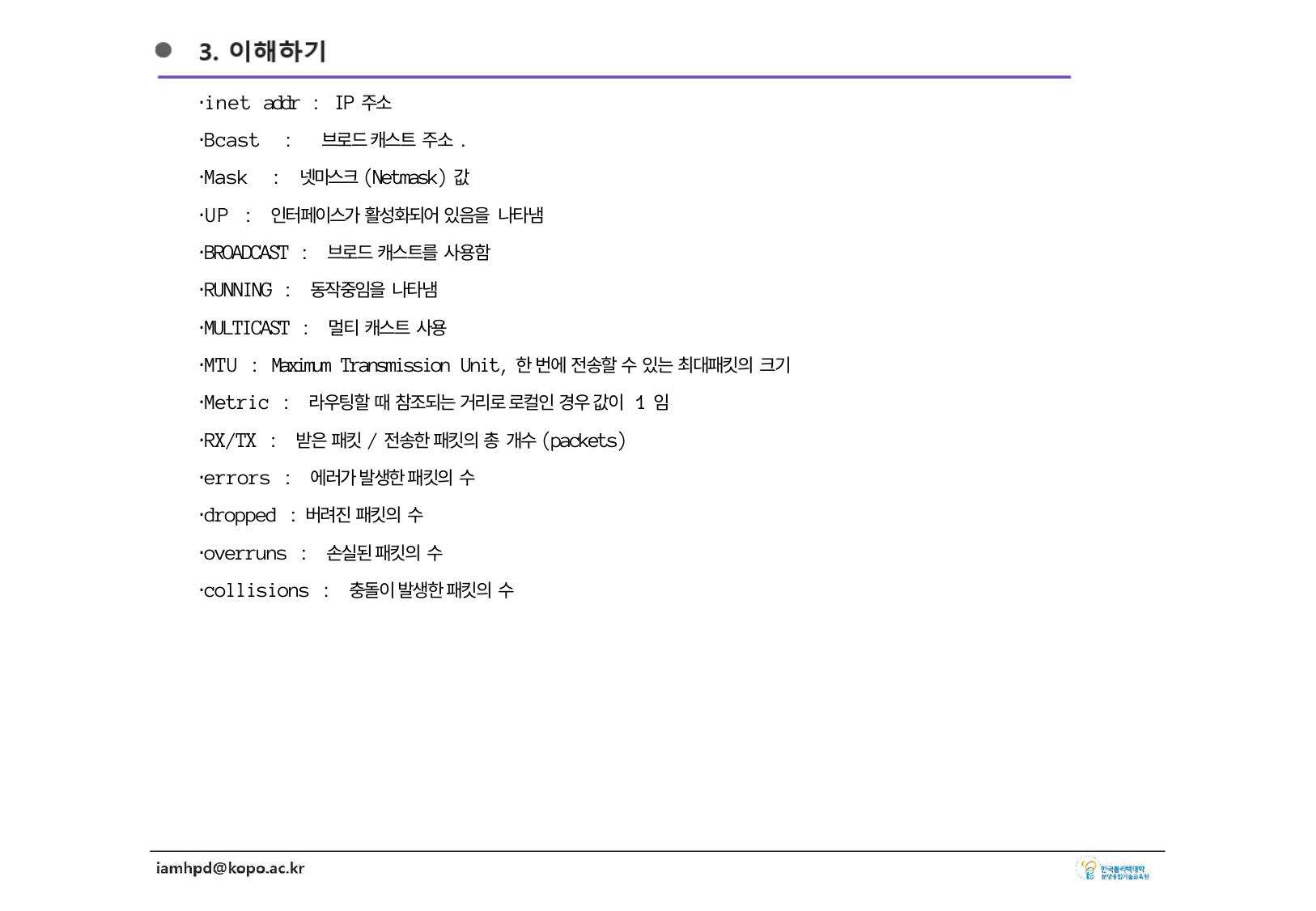

∙inet addr : IP주소
∙Bcast  :  브로드 캐스트 주소.
∙Mask  : 넷마스크(Netmask)값
∙UP : 인터페이스가 활성화되어 있음을 나타냄
∙BROADCAST : 브로드 캐스트를 사용함
∙RUNNING : 동작중임을 나타냄
∙MULTICAST : 멀티 캐스트 사용
∙MTU : Maximum Transmission Unit,한 번에 전송할 수 있는 최대패킷의 크기
∙Metric : 라우팅할 때 참조되는 거리로 로컬인 경우 값이 1임
∙RX/TX : 받은 패킷/전송한 패킷의 총 개수(packets)
∙errors : 에러가 발생한 패킷의 수
∙dropped :버려진 패킷의 수
∙overruns : 손실된 패킷의 수
∙collisions : 충돌이 발생한 패킷의 수